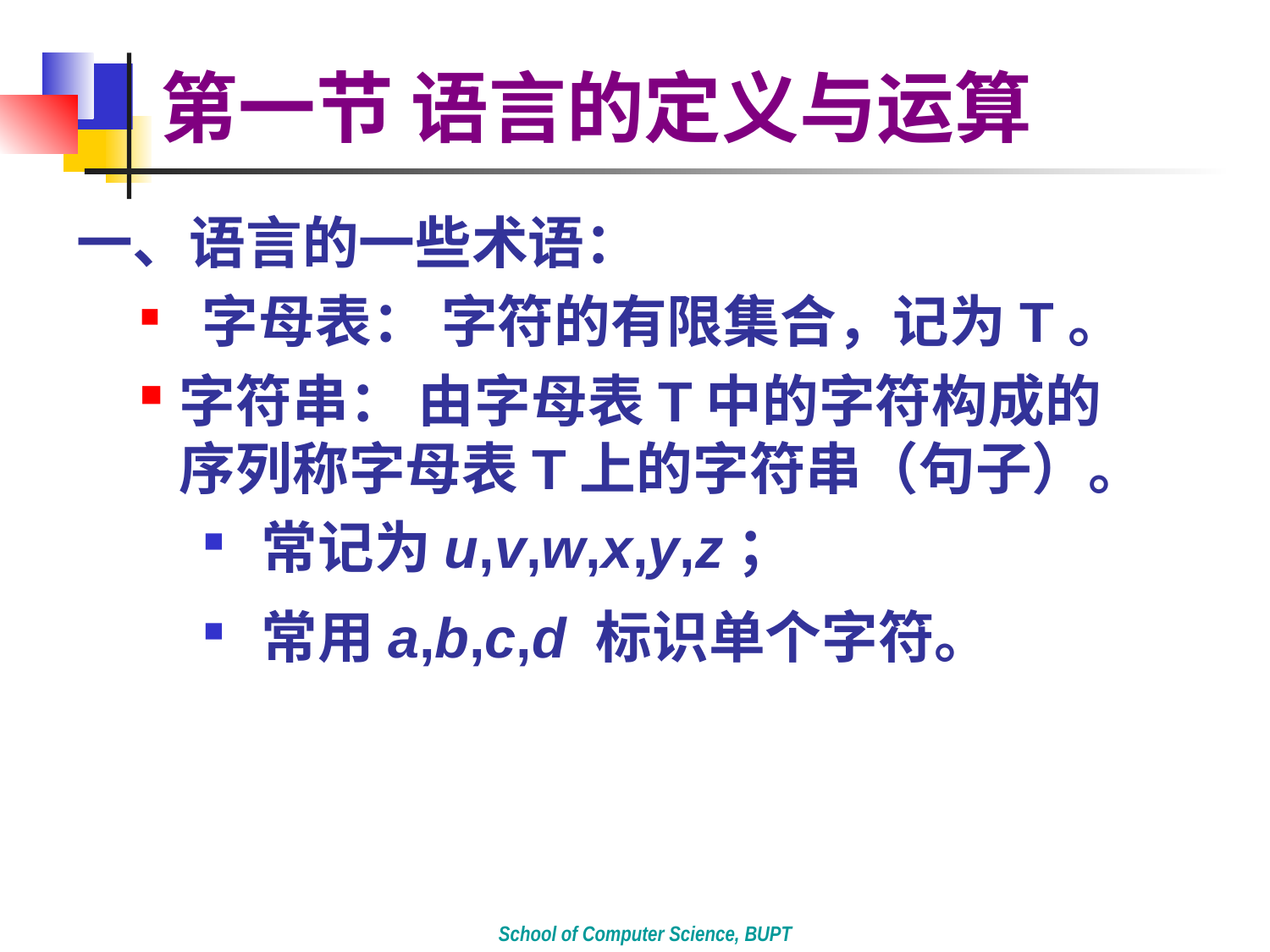

# 第一节 语言的定义与运算
一、语言的一些术语：
 字母表： 字符的有限集合，记为T。
字符串： 由字母表T中的字符构成的序列称字母表T上的字符串（句子）。
 常记为u,v,w,x,y,z；
 常用a,b,c,d 标识单个字符。

School of Computer Science, BUPT
2